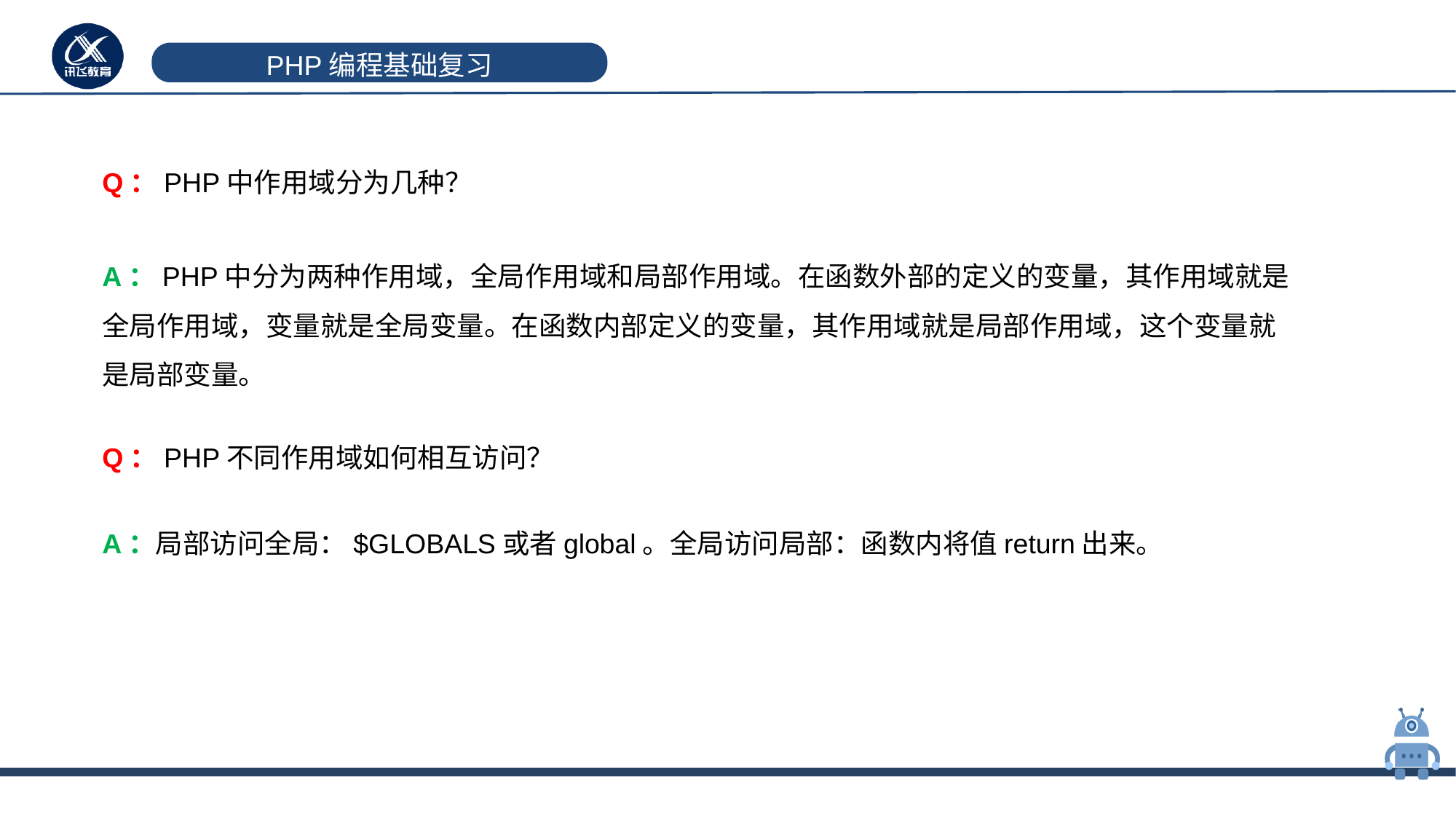

# PHP编程基础复习
Q：PHP中作用域分为几种？
A：PHP中分为两种作用域，全局作用域和局部作用域。在函数外部的定义的变量，其作用域就是全局作用域，变量就是全局变量。在函数内部定义的变量，其作用域就是局部作用域，这个变量就是局部变量。
Q：PHP不同作用域如何相互访问？
A：局部访问全局：$GLOBALS或者global。全局访问局部：函数内将值return出来。